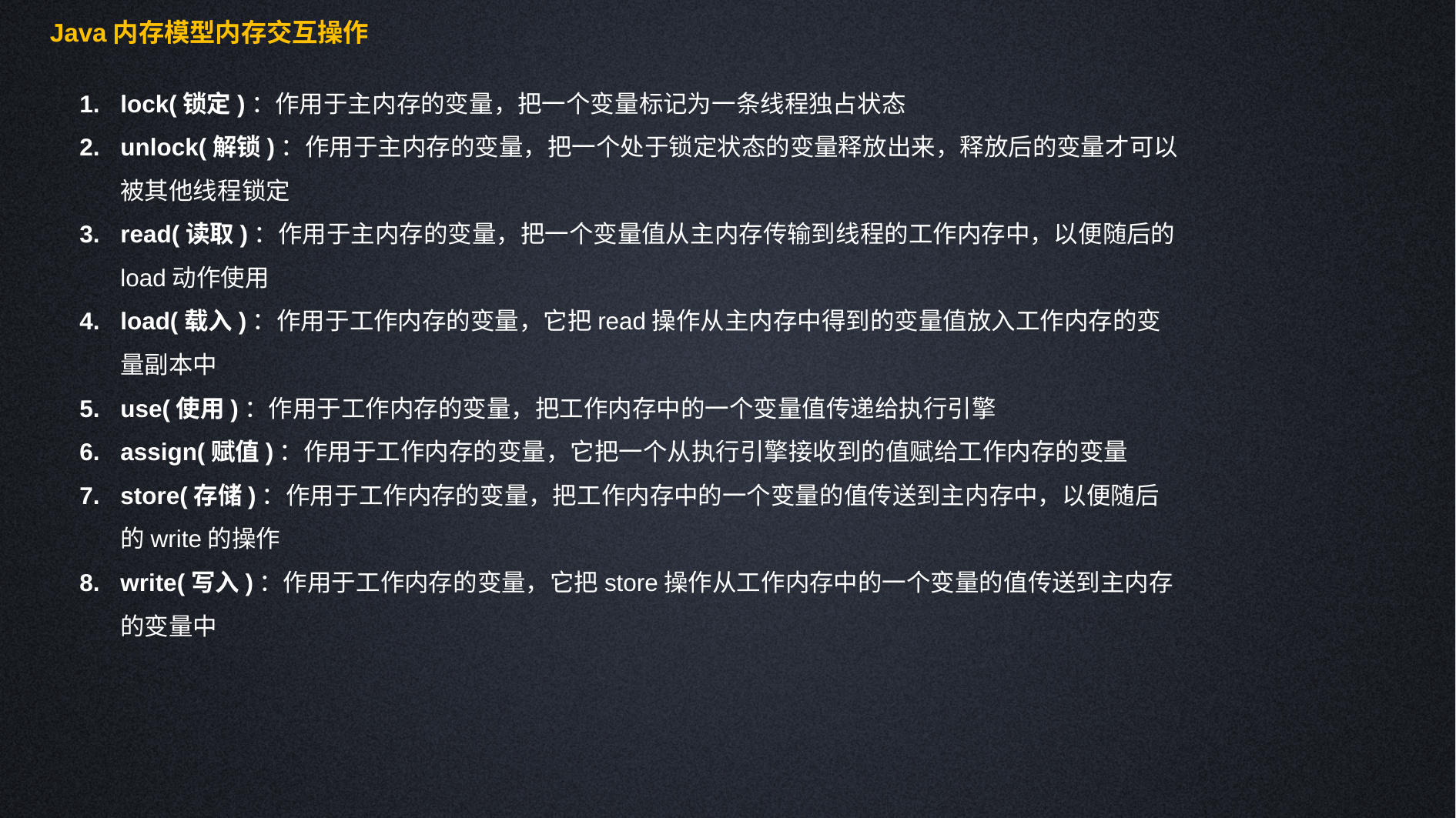

Java内存模型内存交互操作
lock(锁定)：作用于主内存的变量，把一个变量标记为一条线程独占状态
unlock(解锁)：作用于主内存的变量，把一个处于锁定状态的变量释放出来，释放后的变量才可以被其他线程锁定
read(读取)：作用于主内存的变量，把一个变量值从主内存传输到线程的工作内存中，以便随后的load动作使用
load(载入)：作用于工作内存的变量，它把read操作从主内存中得到的变量值放入工作内存的变量副本中
use(使用)：作用于工作内存的变量，把工作内存中的一个变量值传递给执行引擎
assign(赋值)：作用于工作内存的变量，它把一个从执行引擎接收到的值赋给工作内存的变量
store(存储)：作用于工作内存的变量，把工作内存中的一个变量的值传送到主内存中，以便随后的write的操作
write(写入)：作用于工作内存的变量，它把store操作从工作内存中的一个变量的值传送到主内存的变量中